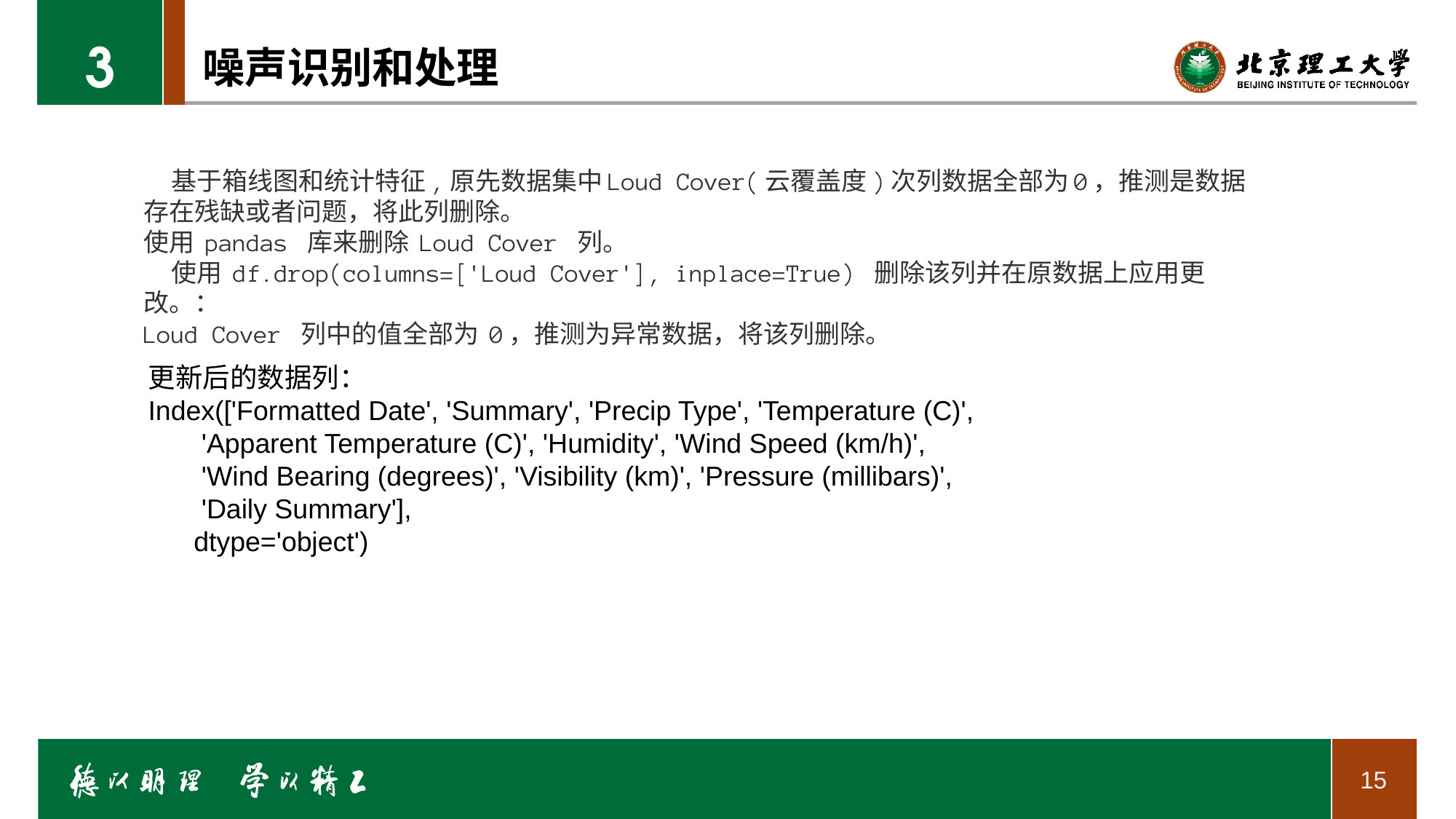

3
# 噪声识别和处理
    基于箱线图和统计特征,原先数据集中Loud Cover(云覆盖度)次列数据全部为0，推测是数据存在残缺或者问题，将此列删除。
使用 pandas 库来删除 Loud Cover 列。
    使用 df.drop(columns=['Loud Cover'], inplace=True) 删除该列并在原数据上应用更改。：
Loud Cover 列中的值全部为 0，推测为异常数据，将该列删除。

更新后的数据列：
Index(['Formatted Date', 'Summary', 'Precip Type', 'Temperature (C)',
       'Apparent Temperature (C)', 'Humidity', 'Wind Speed (km/h)',
       'Wind Bearing (degrees)', 'Visibility (km)', 'Pressure (millibars)',
       'Daily Summary'],
      dtype='object')